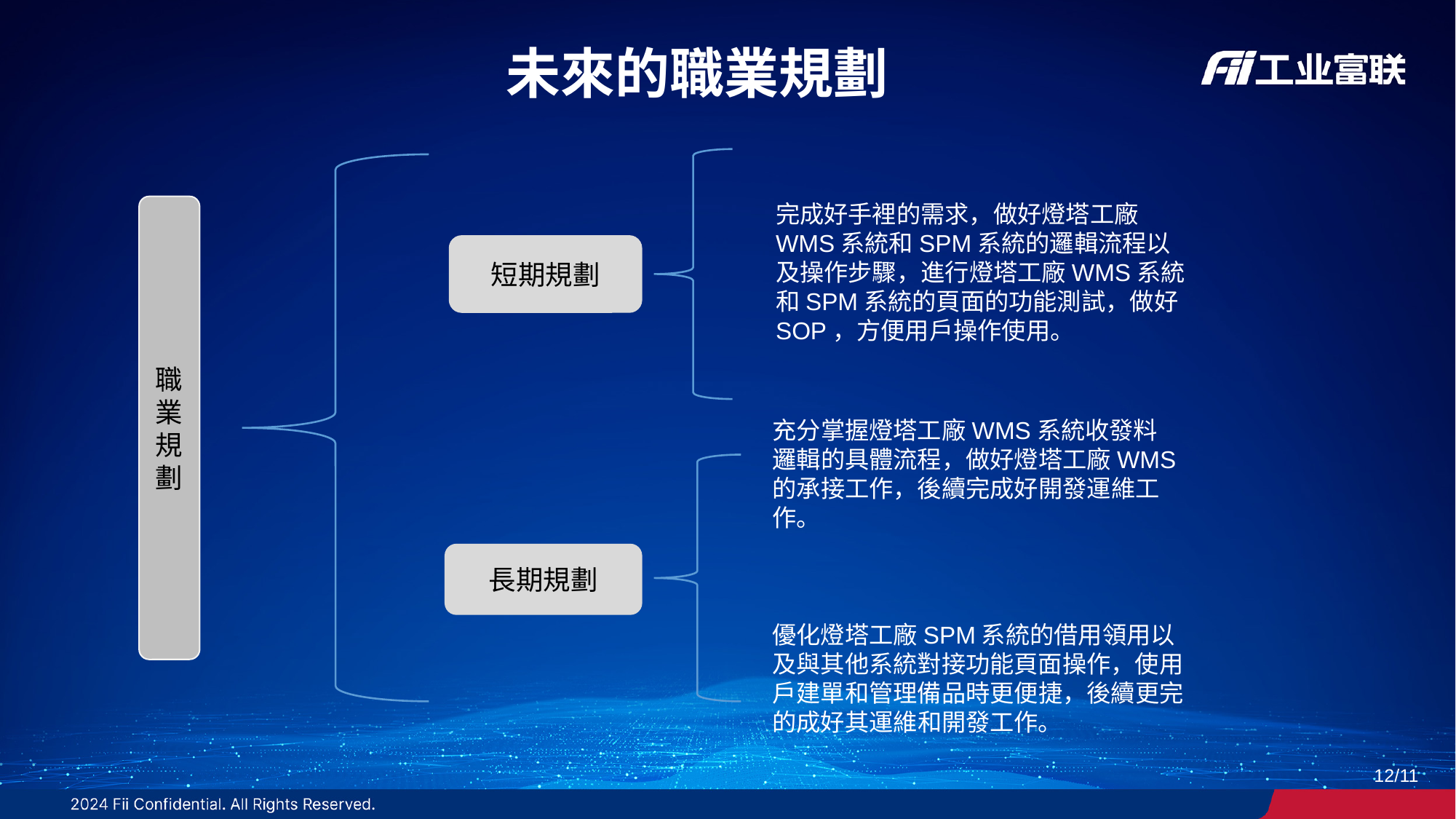

# 未來的職業規劃

完成好手裡的需求，做好燈塔工廠WMS系統和SPM系統的邏輯流程以及操作步驟，進行燈塔工廠WMS系統和SPM系統的頁面的功能測試，做好SOP，方便用戶操作使用。
職業規劃
短期規劃
充分掌握燈塔工廠WMS系統收發料邏輯的具體流程，做好燈塔工廠WMS的承接工作，後續完成好開發運維工作。

長期規劃
優化燈塔工廠SPM系統的借用領用以及與其他系統對接功能頁面操作，使用戶建單和管理備品時更便捷，後續更完的成好其運維和開發工作。
12/11